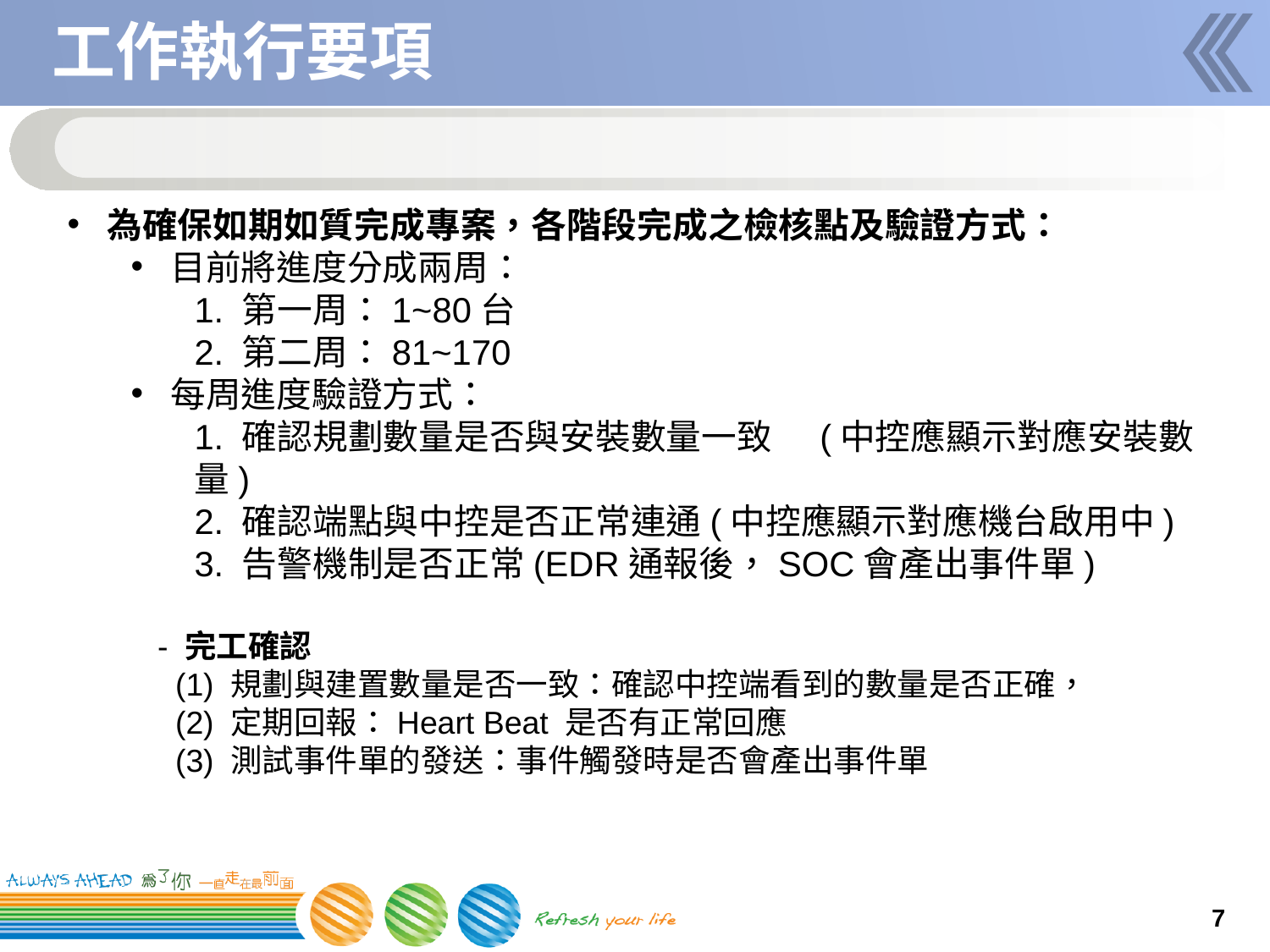

# 工作執行要項
為確保如期如質完成專案，各階段完成之檢核點及驗證方式：
目前將進度分成兩周：
1. 第一周：1~80台
2. 第二周：81~170
每周進度驗證方式：
1. 確認規劃數量是否與安裝數量一致     (中控應顯示對應安裝數量)
2. 確認端點與中控是否正常連通(中控應顯示對應機台啟用中)
3. 告警機制是否正常(EDR通報後，SOC會產出事件單)

   - 完工確認
     (1) 規劃與建置數量是否一致：確認中控端看到的數量是否正確，
     (2) 定期回報：Heart Beat 是否有正常回應
     (3) 測試事件單的發送：事件觸發時是否會產出事件單

7